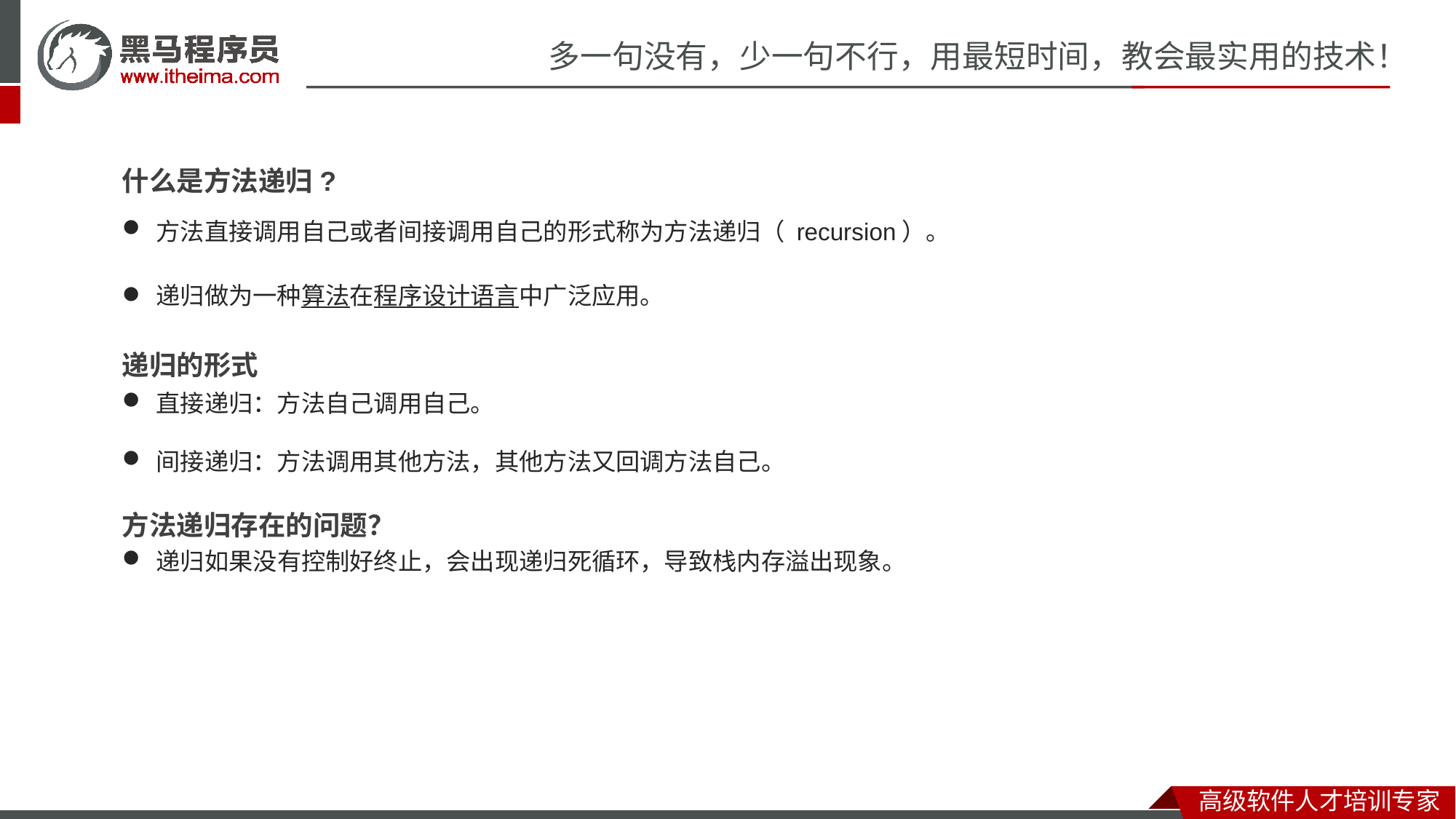

什么是方法递归?
方法直接调用自己或者间接调用自己的形式称为方法递归（ recursion）。
递归做为一种算法在程序设计语言中广泛应用。
递归的形式
直接递归：方法自己调用自己。
间接递归：方法调用其他方法，其他方法又回调方法自己。
方法递归存在的问题？

递归如果没有控制好终止，会出现递归死循环，导致栈内存溢出现象。